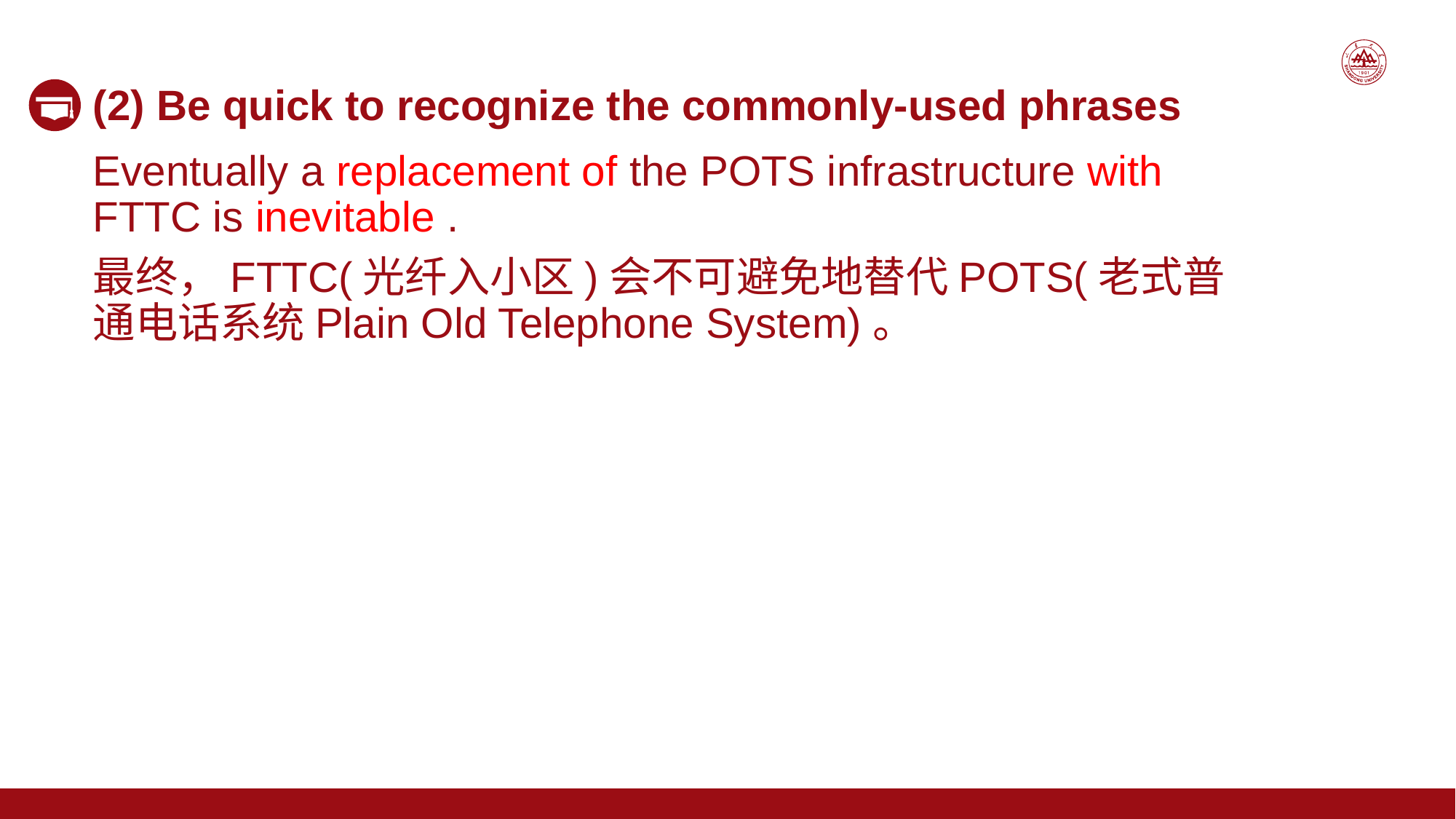

(2) Be quick to recognize the commonly-used phrases
Eventually a replacement of the POTS infrastructure with FTTC is inevitable .
最终，FTTC(光纤入小区)会不可避免地替代POTS(老式普通电话系统Plain Old Telephone System)。